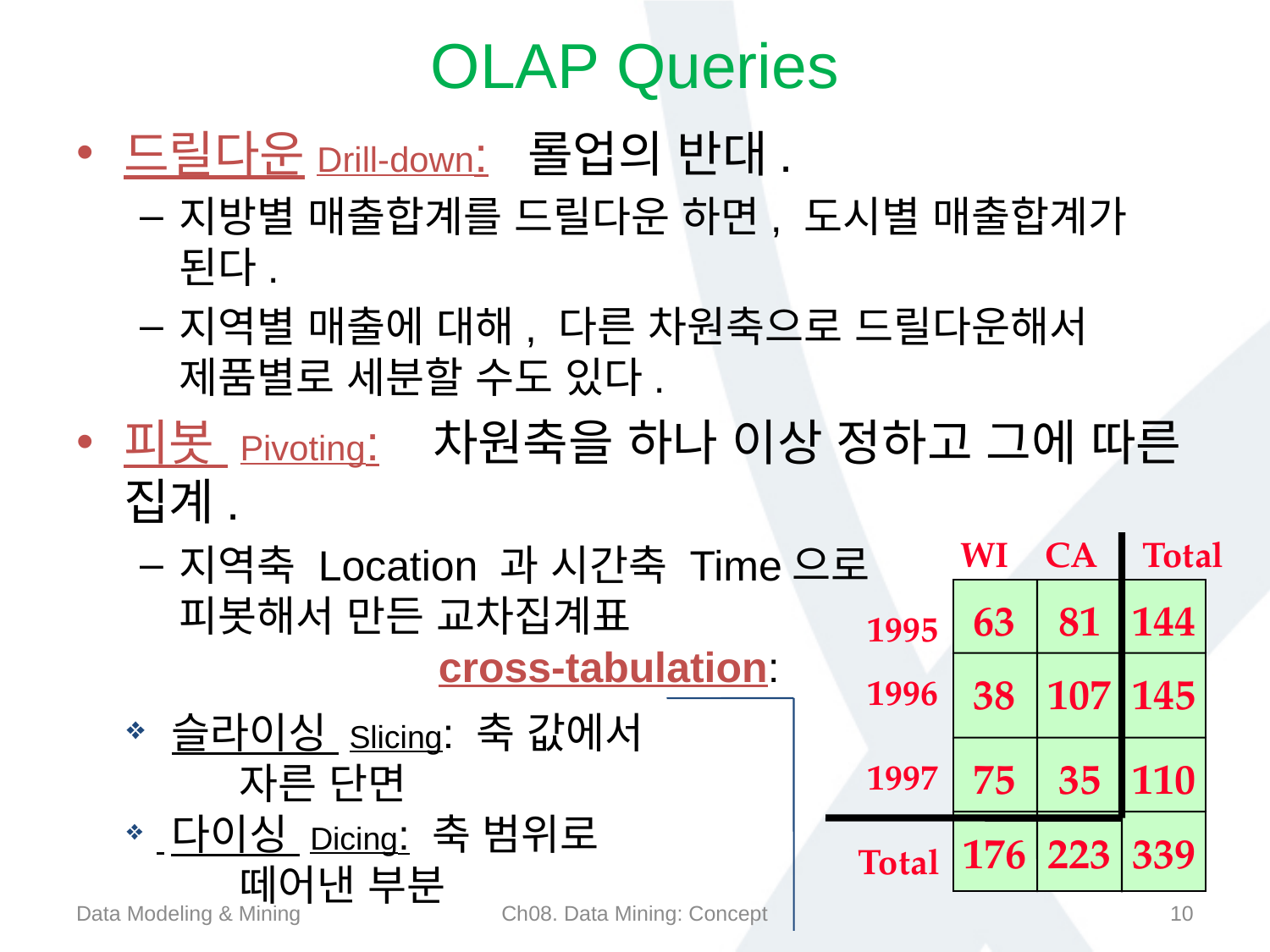

# OLAP Queries
드릴다운Drill-down:  롤업의 반대.
지방별 매출합계를 드릴다운 하면, 도시별 매출합계가 된다.
지역별 매출에 대해, 다른 차원축으로 드릴다운해서 제품별로 세분할 수도 있다.
피봇 Pivoting:   차원축을 하나 이상 정하고 그에 따른 집계.
지역축 Location 과 시간축 Time으로
피봇해서 만든 교차집계표
                     cross-tabulation:
  WI    CA     Total

63    81   144
1995

38   107  145
1996

75    35   110
1997

176  223  339
Total

 슬라이싱 Slicing: 축 값에서
       자른 단면
 다이싱 Dicing: 축 범위로
       떼어낸 부분
Data Modeling & Mining
Ch08. Data Mining: Concept
10